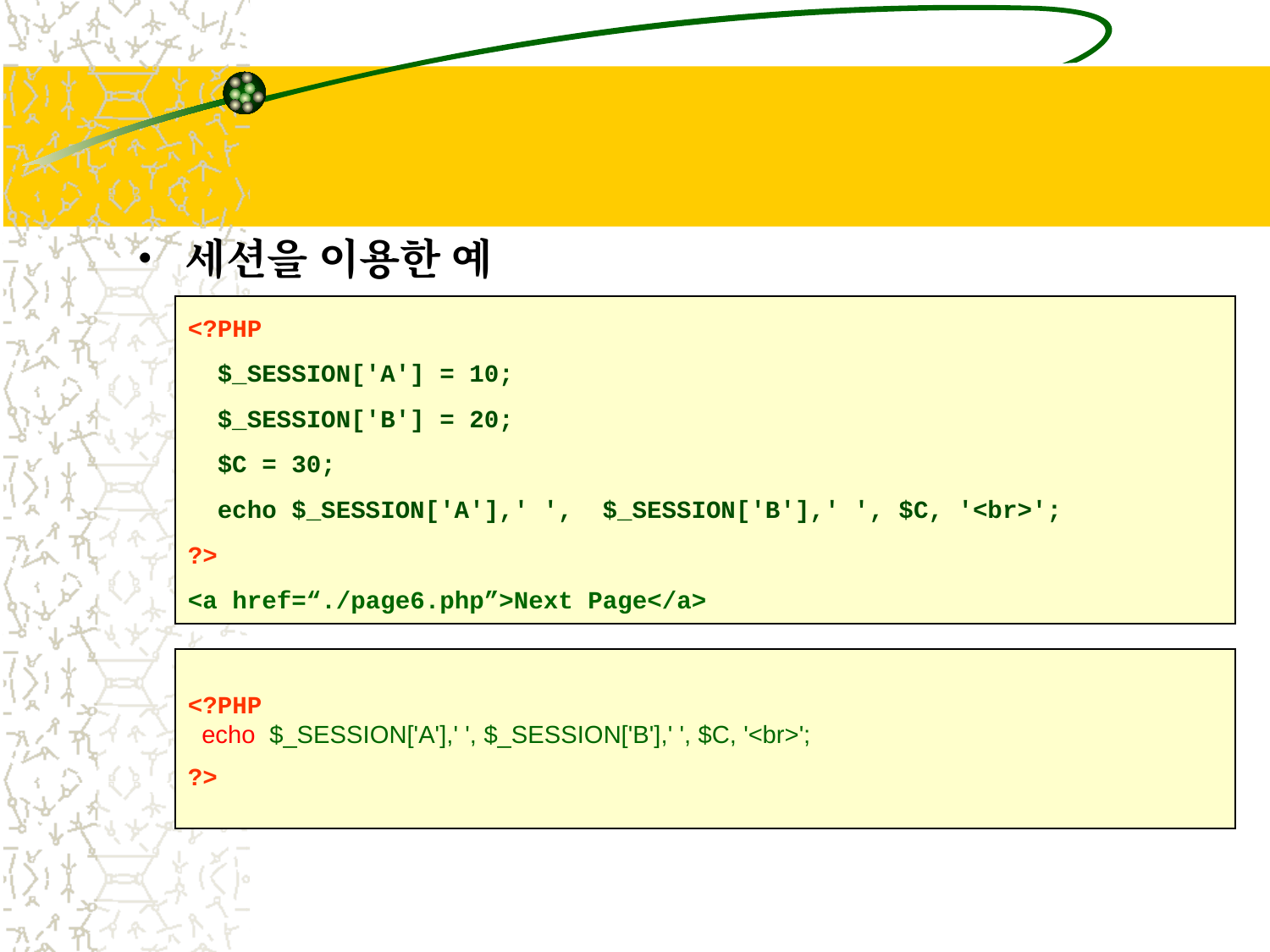

#
세션을 이용한 예
<?PHP
  $_SESSION['A'] = 10;
  $_SESSION['B'] = 20;
  $C = 30;
  echo $_SESSION['A'],' ',  $_SESSION['B'],' ', $C, '<br>';
?>
<a href=“./page6.php”>Next Page</a>
<?PHP
  echo  $_SESSION['A'],' ', $_SESSION['B'],' ', $C, '<br>';
?>